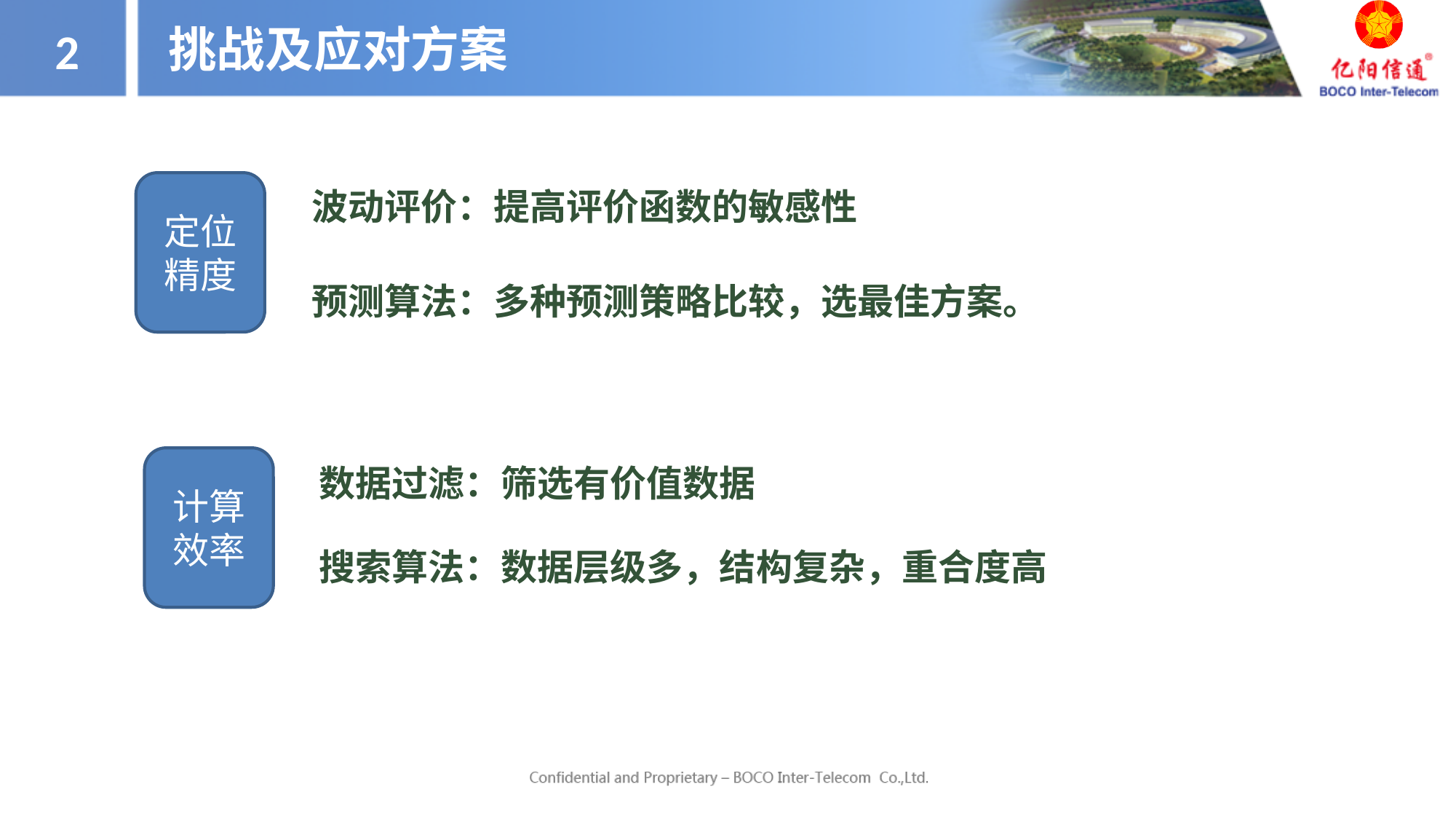

挑战及应对方案
2
定位精度
波动评价：提高评价函数的敏感性
预测算法：多种预测策略比较，选最佳方案。
计算效率
数据过滤：筛选有价值数据
搜索算法：数据层级多，结构复杂，重合度高